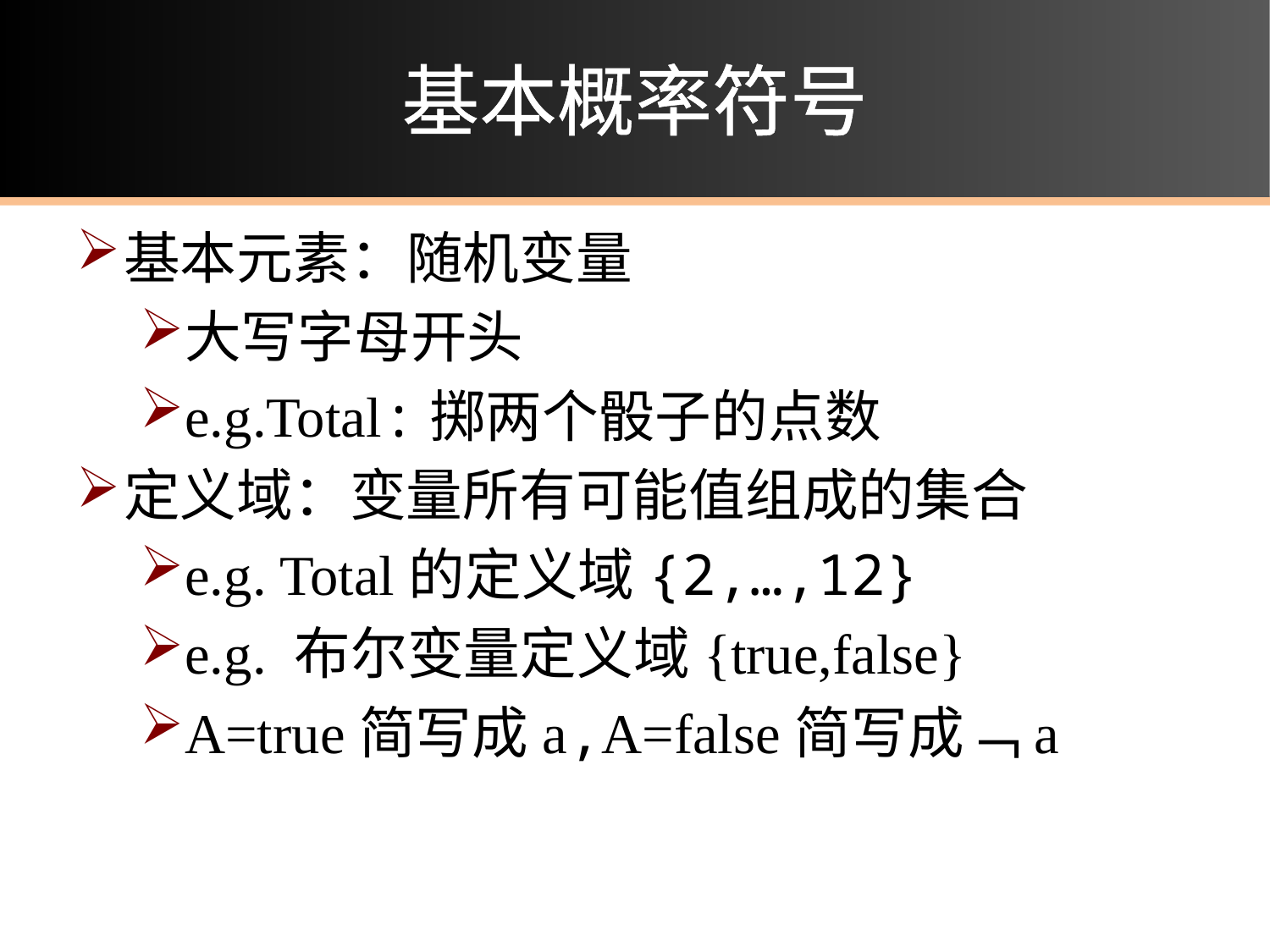

# 基本概率符号
基本元素：随机变量
大写字母开头
e.g.Total:掷两个骰子的点数
定义域：变量所有可能值组成的集合
e.g. Total的定义域{2,…,12}
e.g. 布尔变量定义域{true,false}
A=true简写成a,A=false简写成﹁a